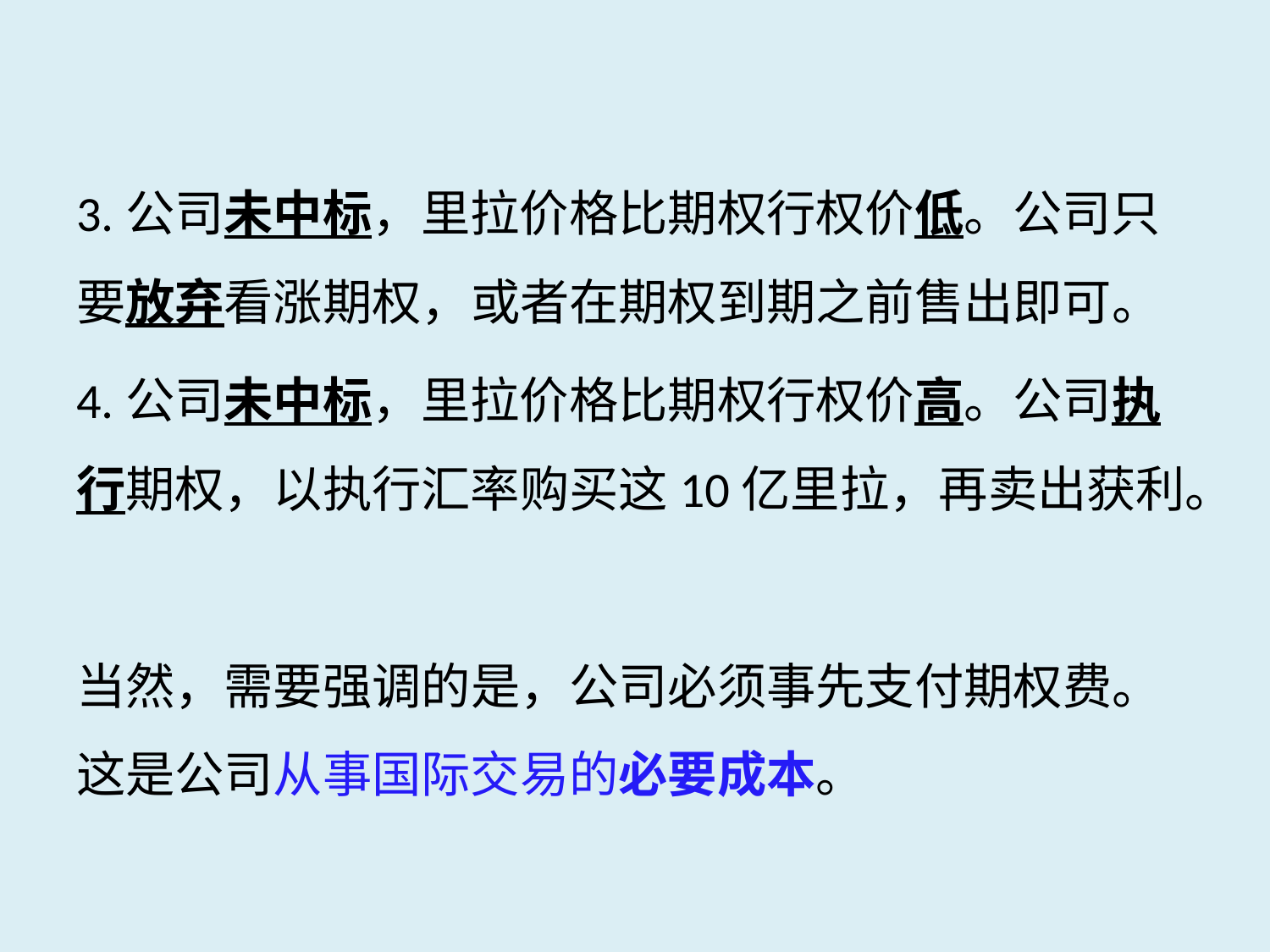

3.公司未中标，里拉价格比期权行权价低。公司只要放弃看涨期权，或者在期权到期之前售出即可。
4.公司未中标，里拉价格比期权行权价高。公司执行期权，以执行汇率购买这10亿里拉，再卖出获利。

当然，需要强调的是，公司必须事先支付期权费。这是公司从事国际交易的必要成本。